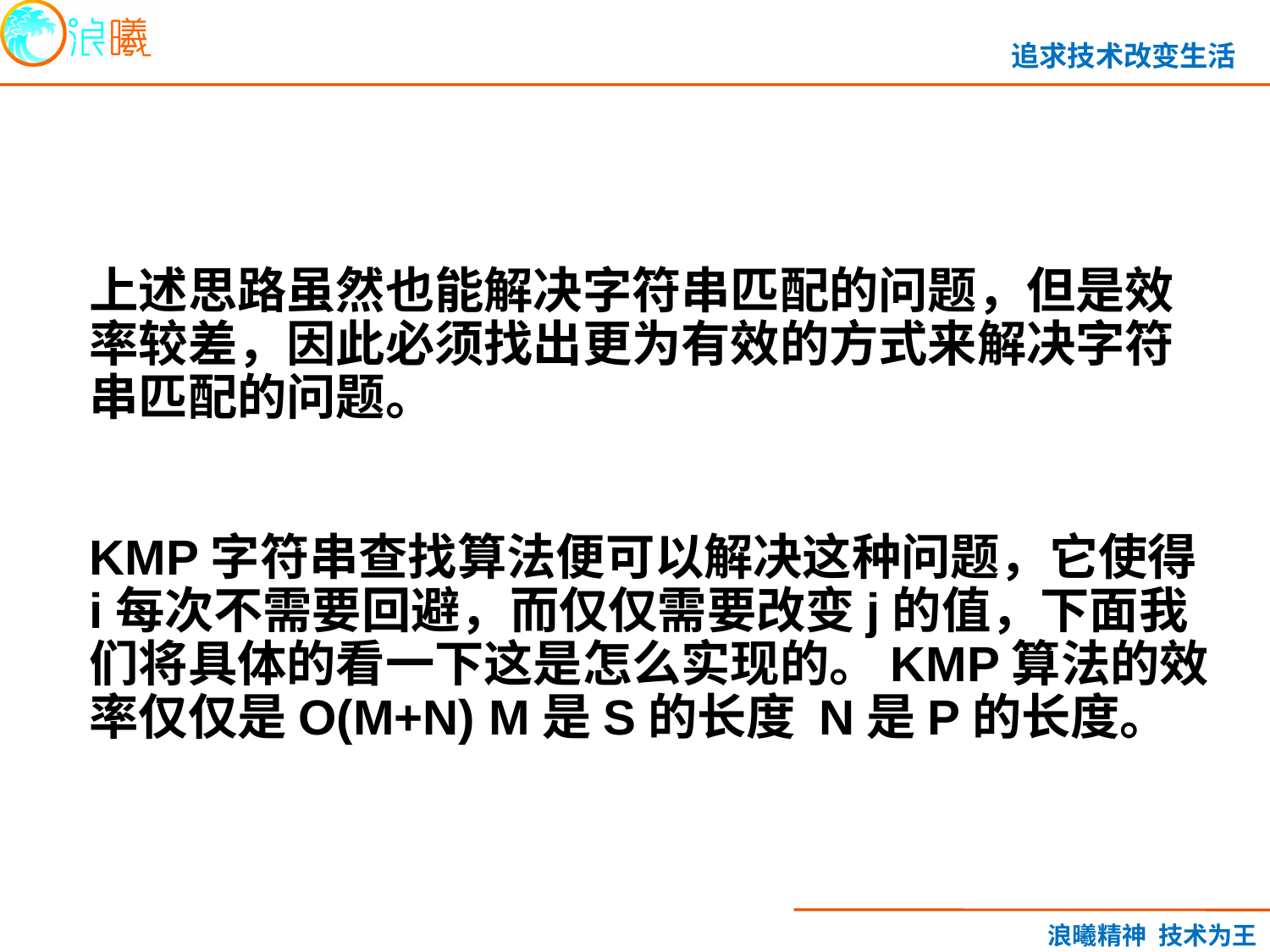

上述思路虽然也能解决字符串匹配的问题，但是效率较差，因此必须找出更为有效的方式来解决字符串匹配的问题。

KMP字符串查找算法便可以解决这种问题，它使得i每次不需要回避，而仅仅需要改变j的值，下面我们将具体的看一下这是怎么实现的。KMP算法的效率仅仅是O(M+N) M是S的长度 N是P的长度。